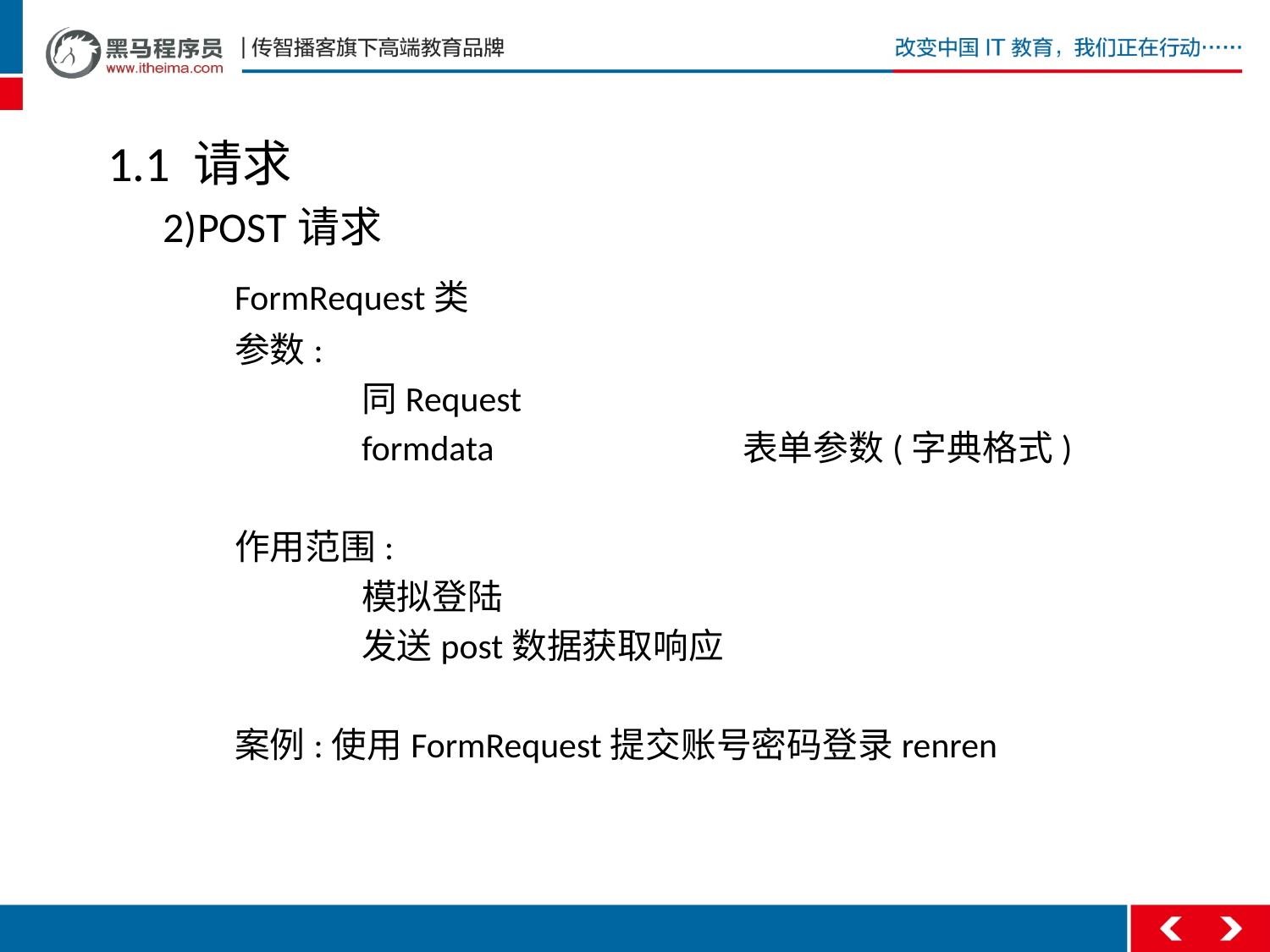

1.1 请求
2)POST请求
	FormRequest类
	参数:
		同Request
		formdata		表单参数(字典格式)

	作用范围:
		模拟登陆
		发送post数据获取响应

	案例:使用FormRequest提交账号密码登录renren